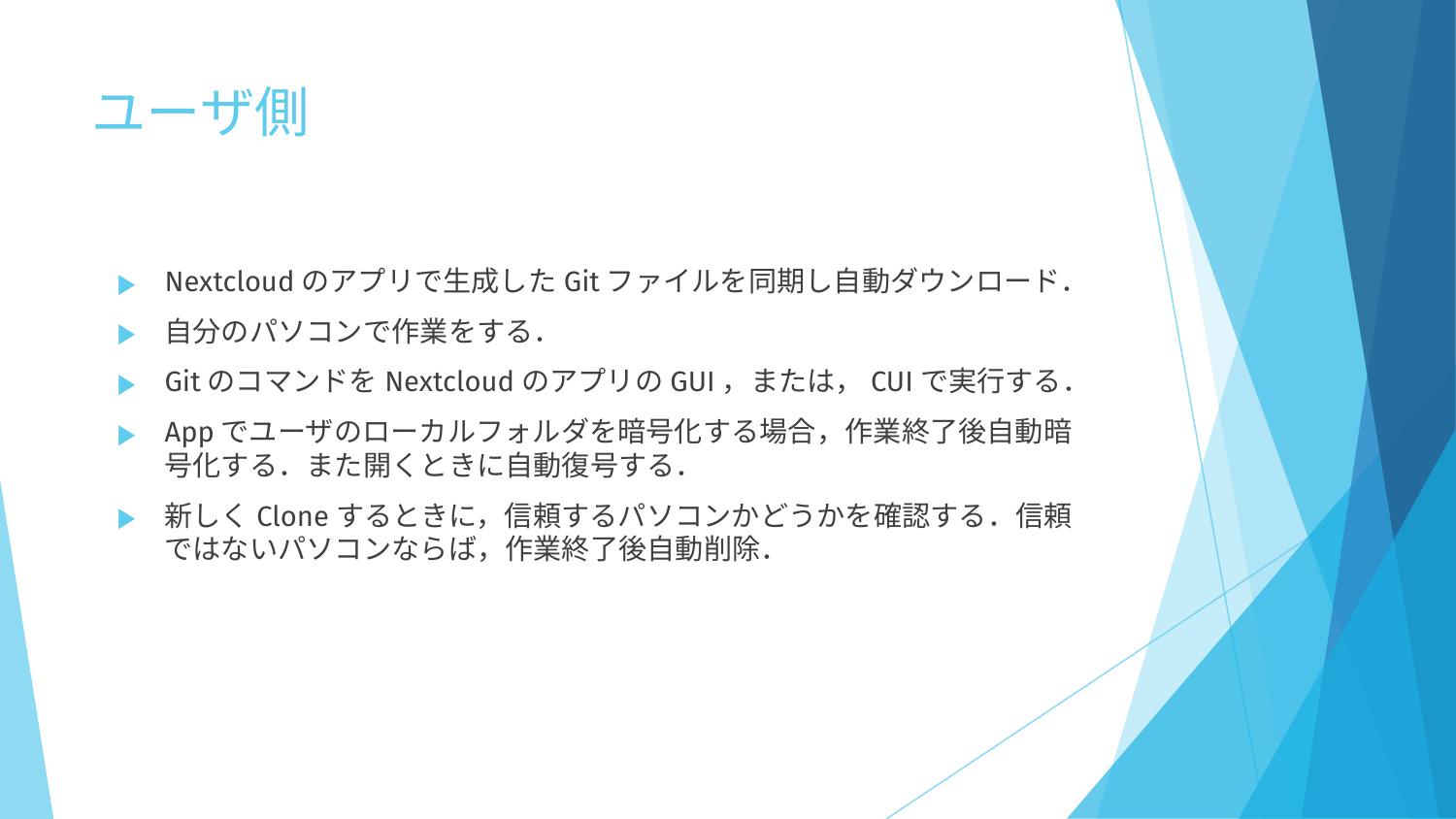

# ユーザ側
Nextcloudのアプリで生成したGitファイルを同期し自動ダウンロード．
自分のパソコンで作業をする．
GitのコマンドをNextcloudのアプリのGUI，または，CUIで実行する．
Appでユーザのローカルフォルダを暗号化する場合，作業終了後自動暗号化する．また開くときに自動復号する．
新しくCloneするときに，信頼するパソコンかどうかを確認する．信頼ではないパソコンならば，作業終了後自動削除．